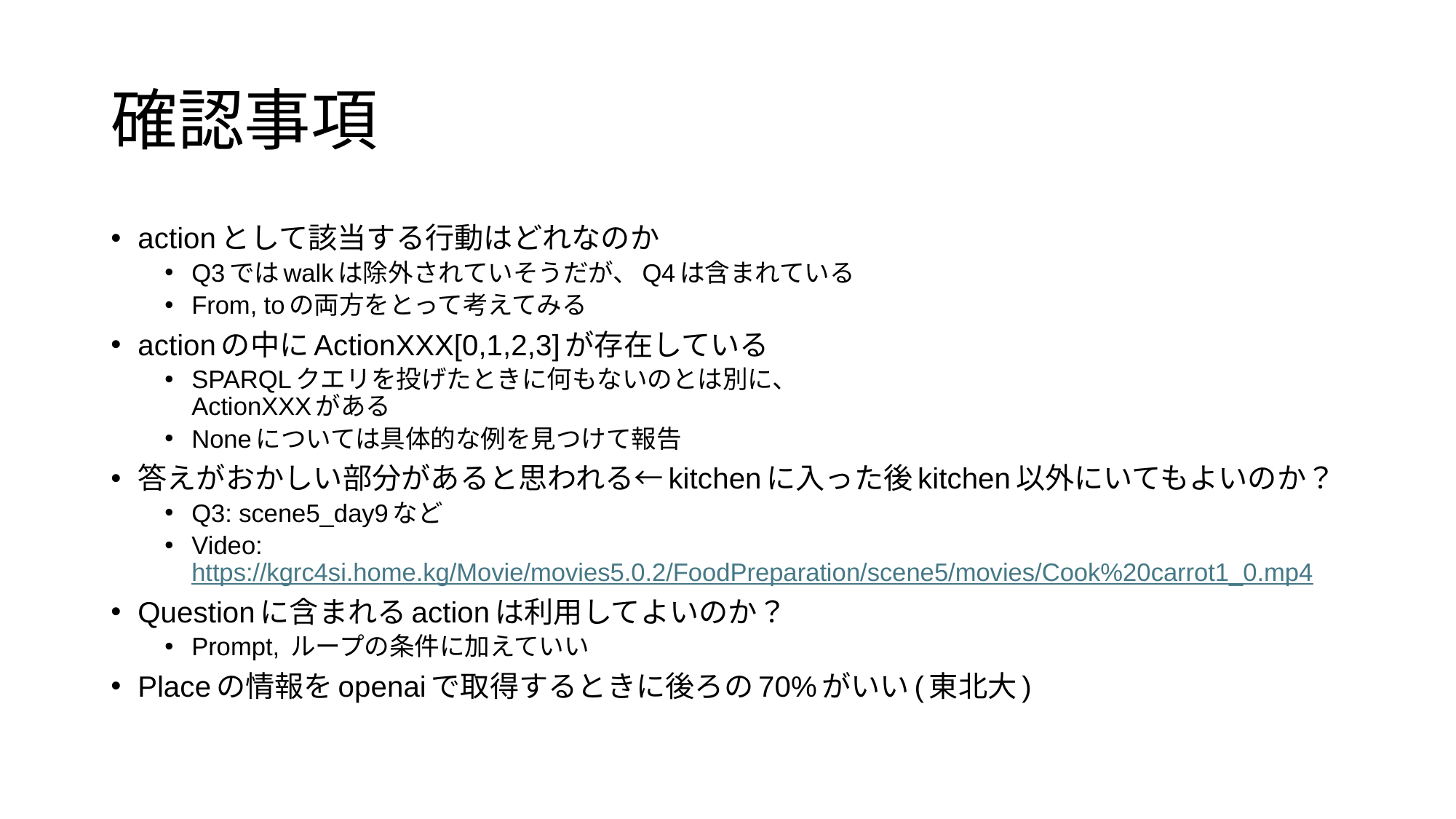

# 確認事項
actionとして該当する行動はどれなのか
Q3ではwalkは除外されていそうだが、Q4は含まれている
From, toの両方をとって考えてみる
actionの中にActionXXX[0,1,2,3]が存在している
SPARQLクエリを投げたときに何もないのとは別に、
ActionXXXがある
Noneについては具体的な例を見つけて報告
答えがおかしい部分があると思われる←kitchenに入った後kitchen以外にいてもよいのか？
Q3: scene5_day9など
Video: https://kgrc4si.home.kg/Movie/movies5.0.2/FoodPreparation/scene5/movies/Cook%20carrot1_0.mp4
Questionに含まれるactionは利用してよいのか？
Prompt, ループの条件に加えていい
Placeの情報をopenaiで取得するときに後ろの70%がいい(東北大)